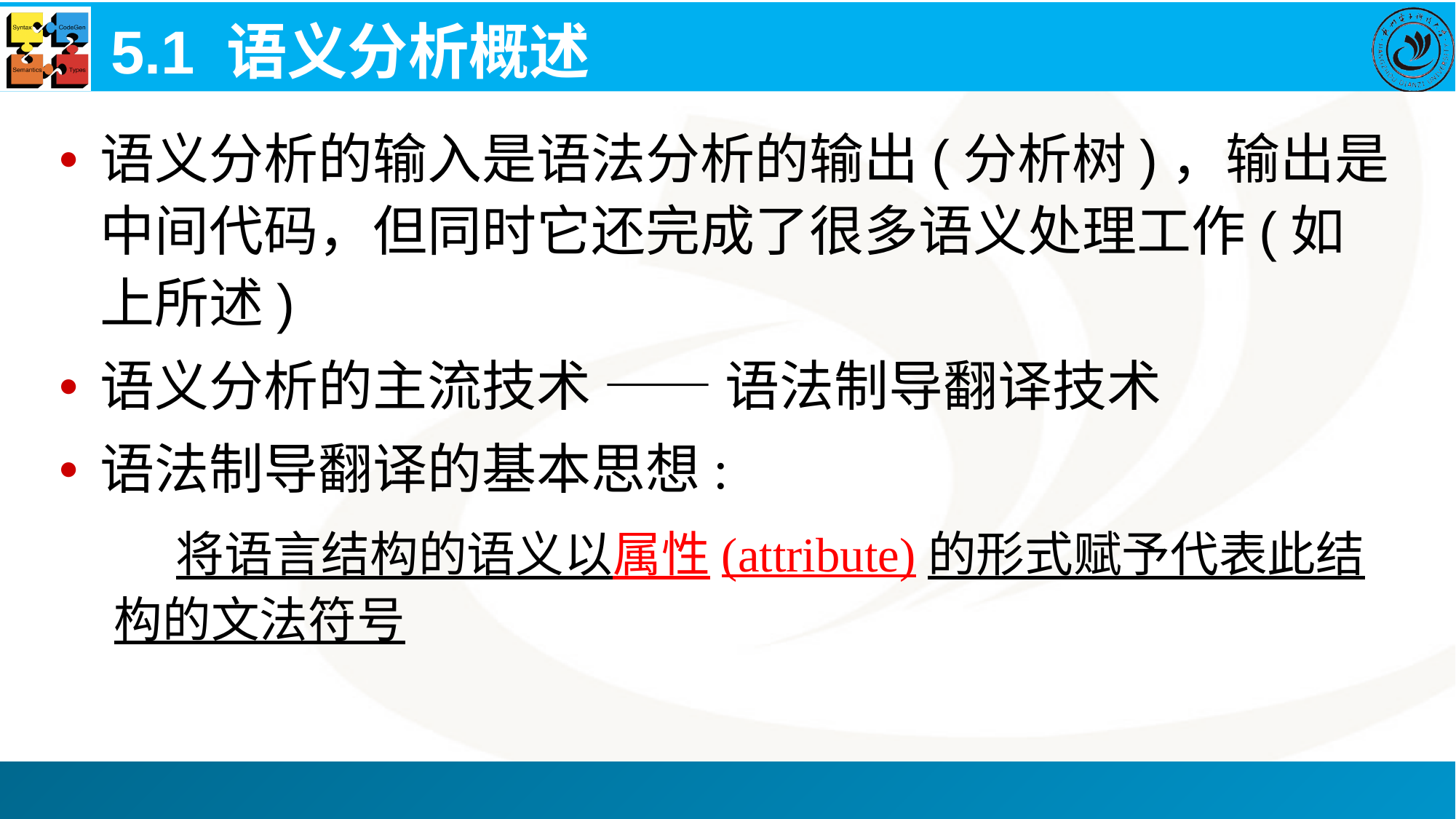

# 5.1 语义分析概述
语义分析的输入是语法分析的输出(分析树)，输出是中间代码，但同时它还完成了很多语义处理工作(如上所述)
语义分析的主流技术 —— 语法制导翻译技术
语法制导翻译的基本思想:
    将语言结构的语义以属性(attribute)的形式赋予代表此结构的文法符号
8